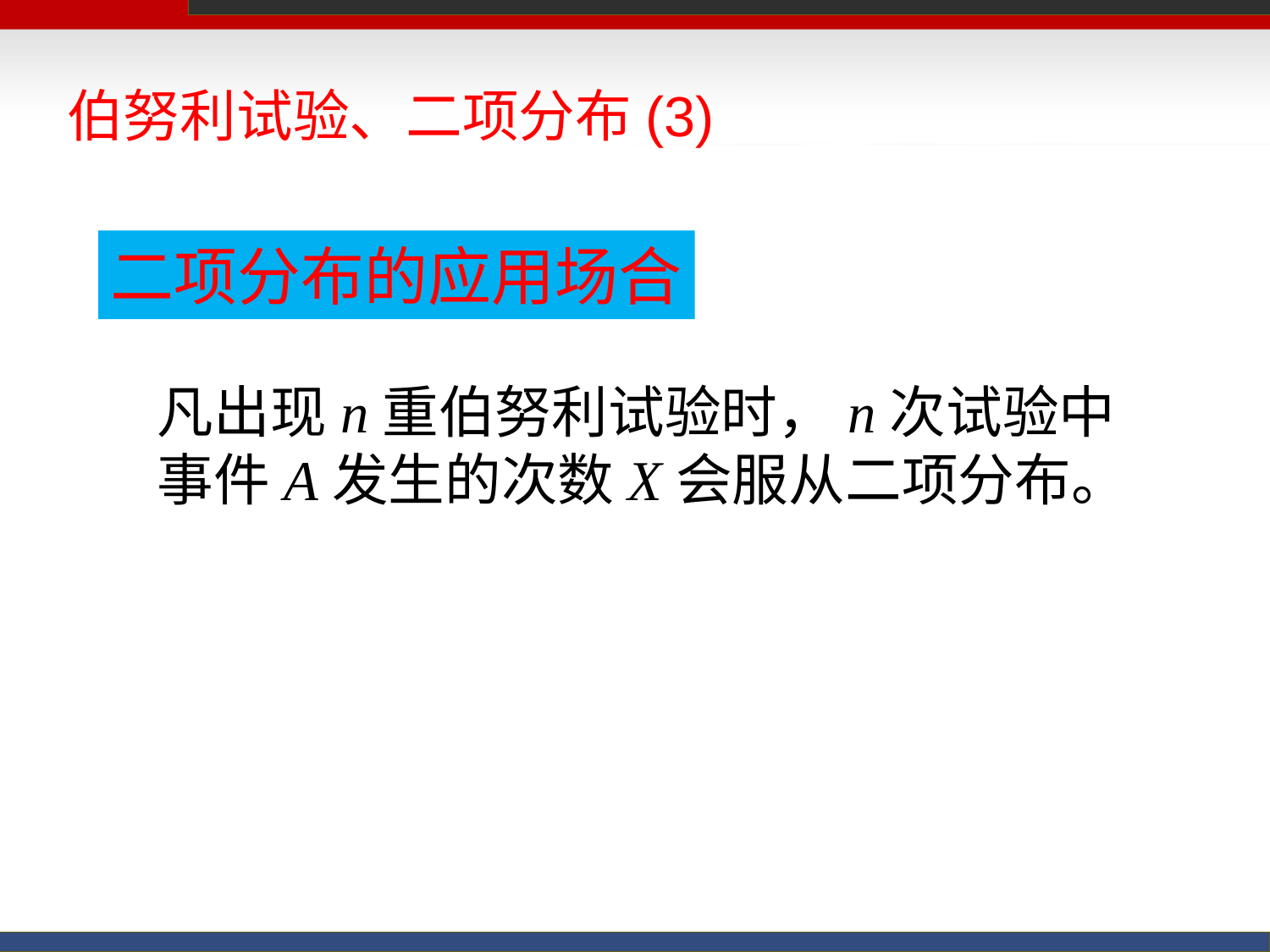

# 伯努利试验、二项分布(3)
二项分布的应用场合
凡出现n重伯努利试验时，n次试验中事件A发生的次数X会服从二项分布。